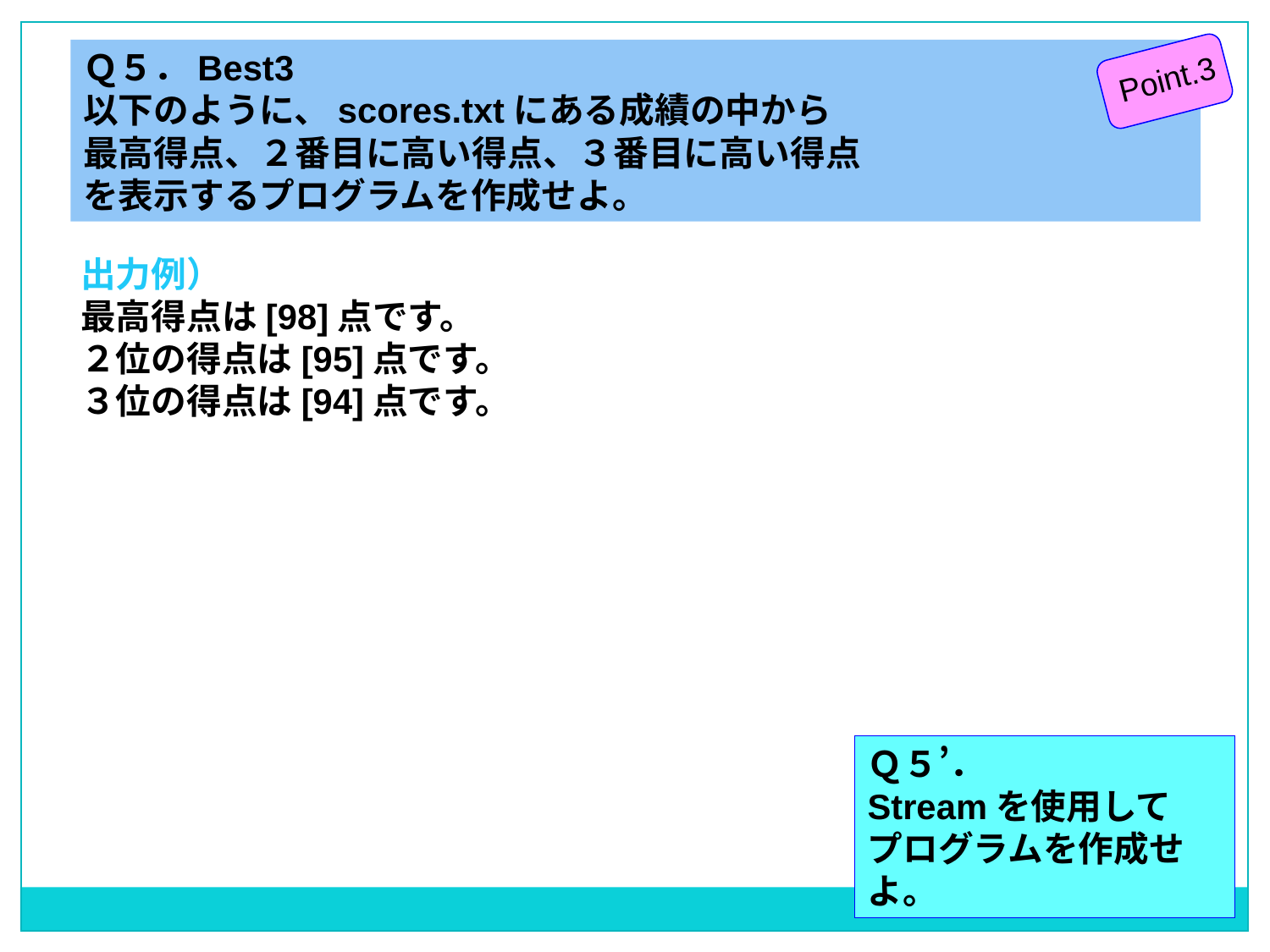

Ｑ５．Best3
以下のように、scores.txtにある成績の中から
最高得点、２番目に高い得点、３番目に高い得点
を表示するプログラムを作成せよ。

Point.3
出力例）
最高得点は[98]点です。
２位の得点は[95]点です。
３位の得点は[94]点です。
Ｑ５’．
Streamを使用して
プログラムを作成せよ。